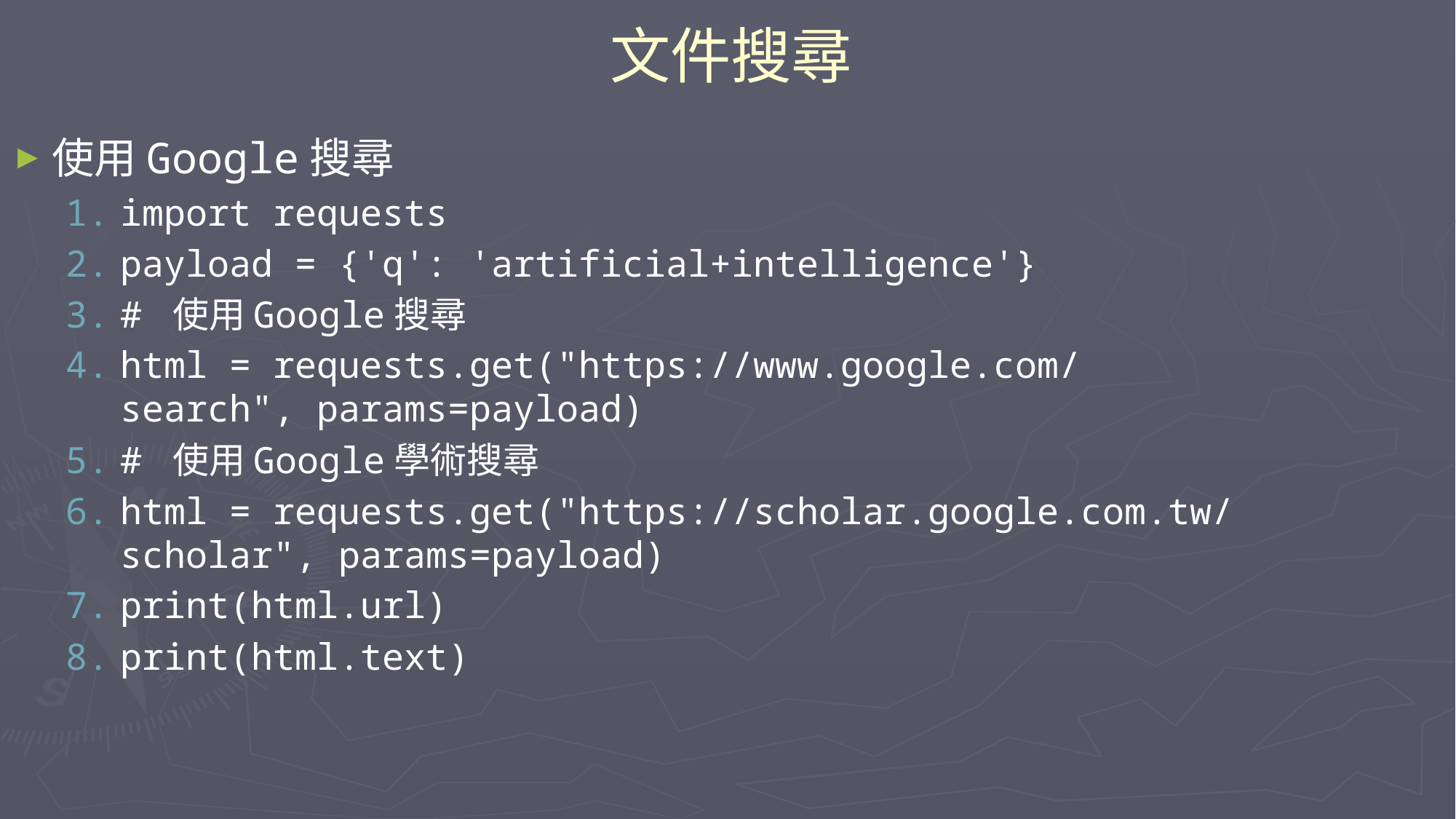

# 文件搜尋
使用Google搜尋
import requests
payload = {'q': 'artificial+intelligence'}
# 使用Google搜尋
html = requests.get("https://www.google.com/search", params=payload)
# 使用Google學術搜尋
html = requests.get("https://scholar.google.com.tw/scholar", params=payload)
print(html.url)
print(html.text)